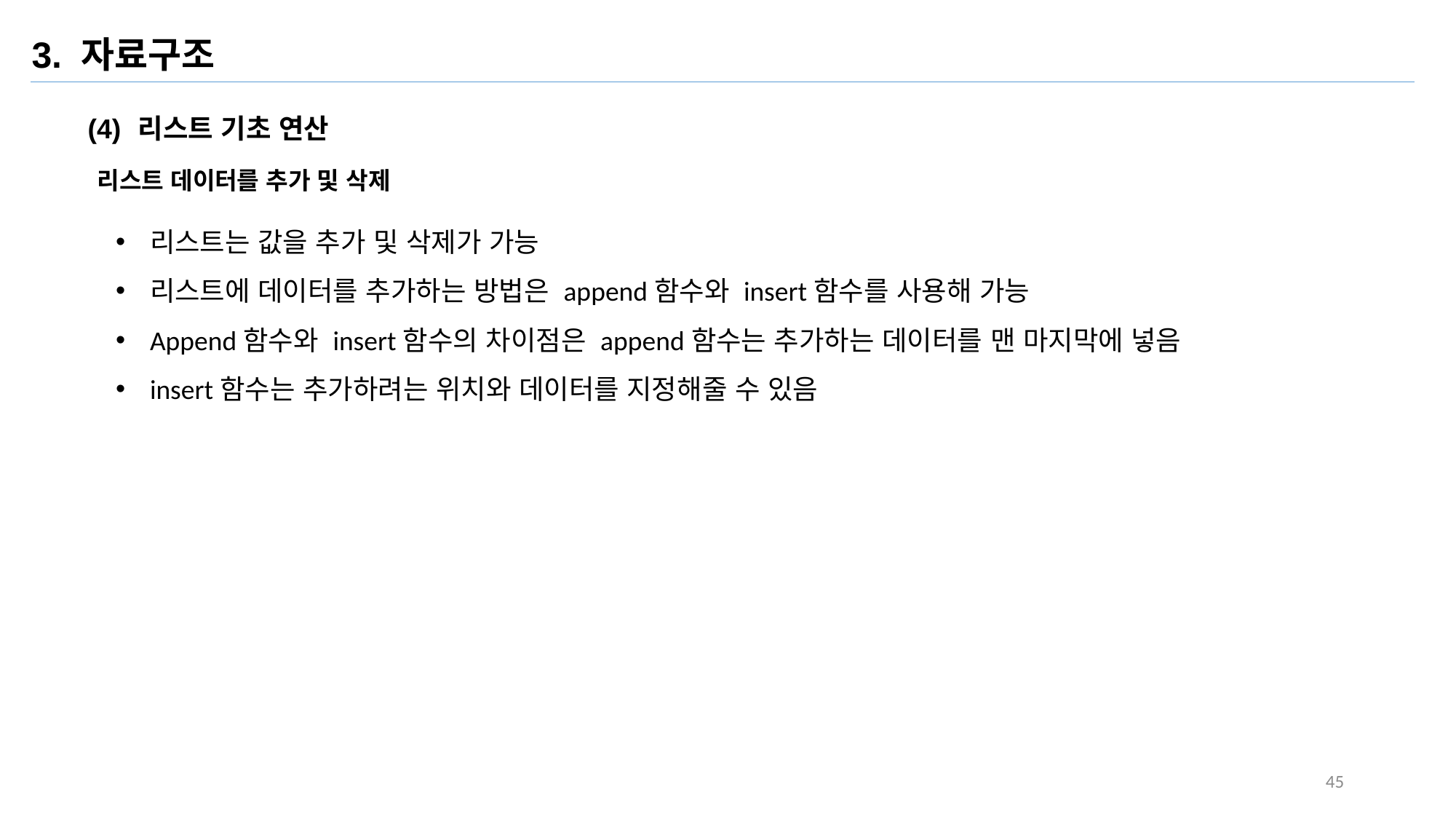

3. 자료구조
(4)  리스트 기초 연산
리스트 데이터를 추가 및 삭제
리스트는 값을 추가 및 삭제가 가능
리스트에 데이터를 추가하는 방법은 append함수와 insert함수를 사용해 가능
Append함수와 insert함수의 차이점은 append함수는 추가하는 데이터를 맨 마지막에 넣음
insert함수는 추가하려는 위치와 데이터를 지정해줄 수 있음
#1
#2
#3
#4
#5
45